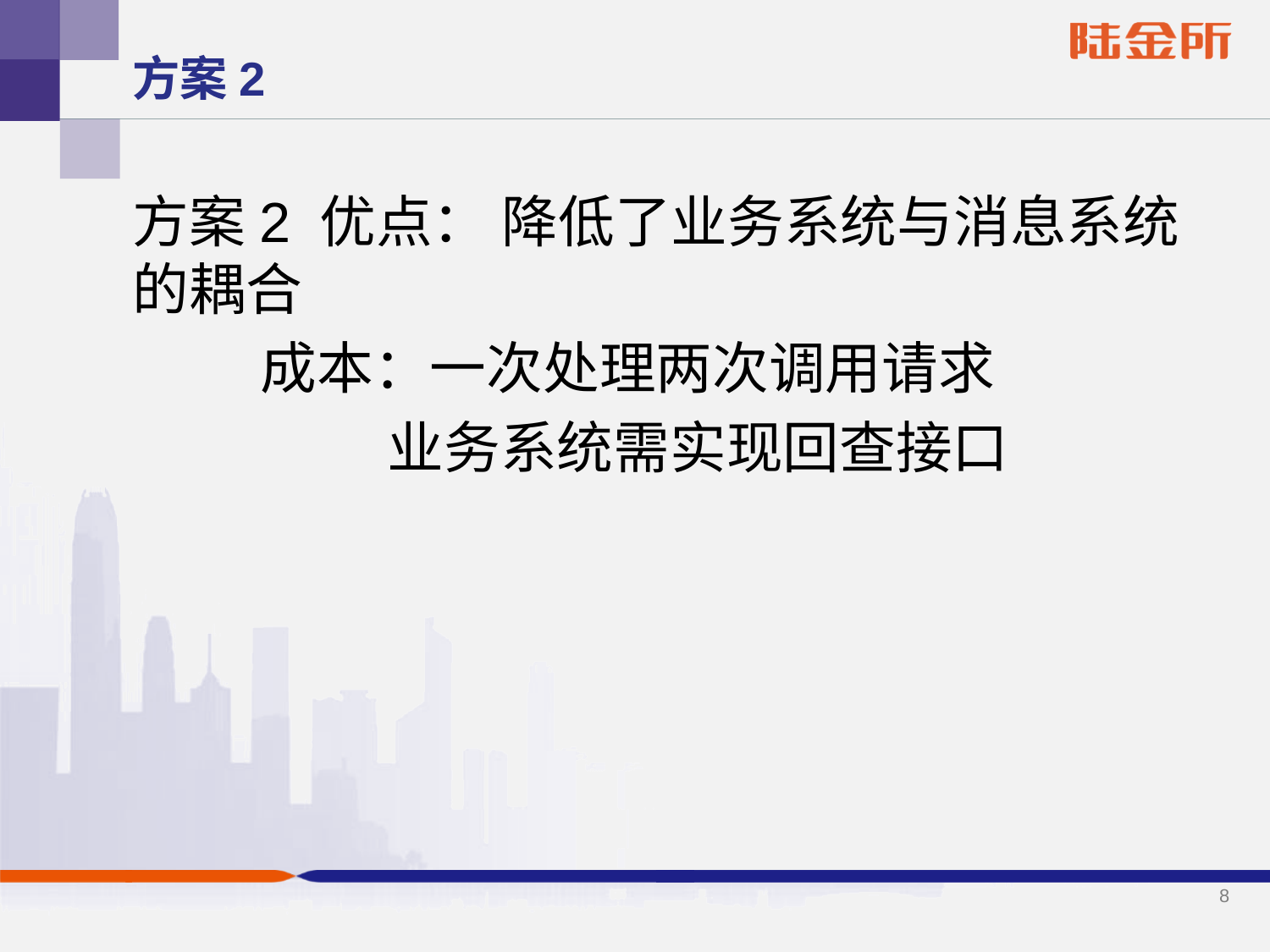

# 方案2
方案2 优点： 降低了业务系统与消息系统的耦合
         成本：一次处理两次调用请求
                   业务系统需实现回查接口
8